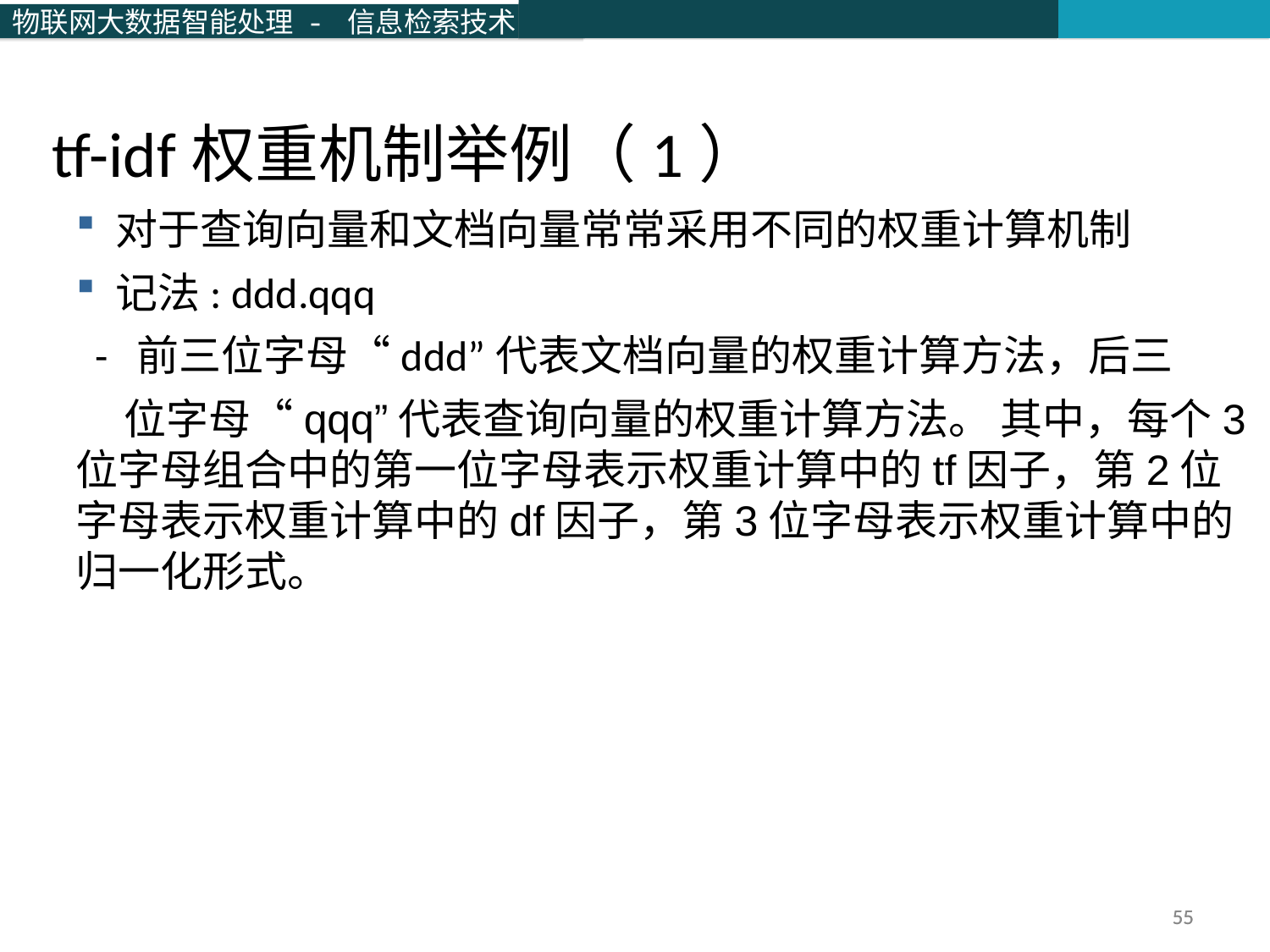

tf-idf权重机制举例（1）
对于查询向量和文档向量常常采用不同的权重计算机制
记法: ddd.qqq
  -  前三位字母“ddd”代表文档向量的权重计算方法，后三
    位字母“qqq”代表查询向量的权重计算方法。 其中，每个3位字母组合中的第一位字母表示权重计算中的tf因子，第2位字母表示权重计算中的df因子，第3位字母表示权重计算中的归一化形式。

55
55